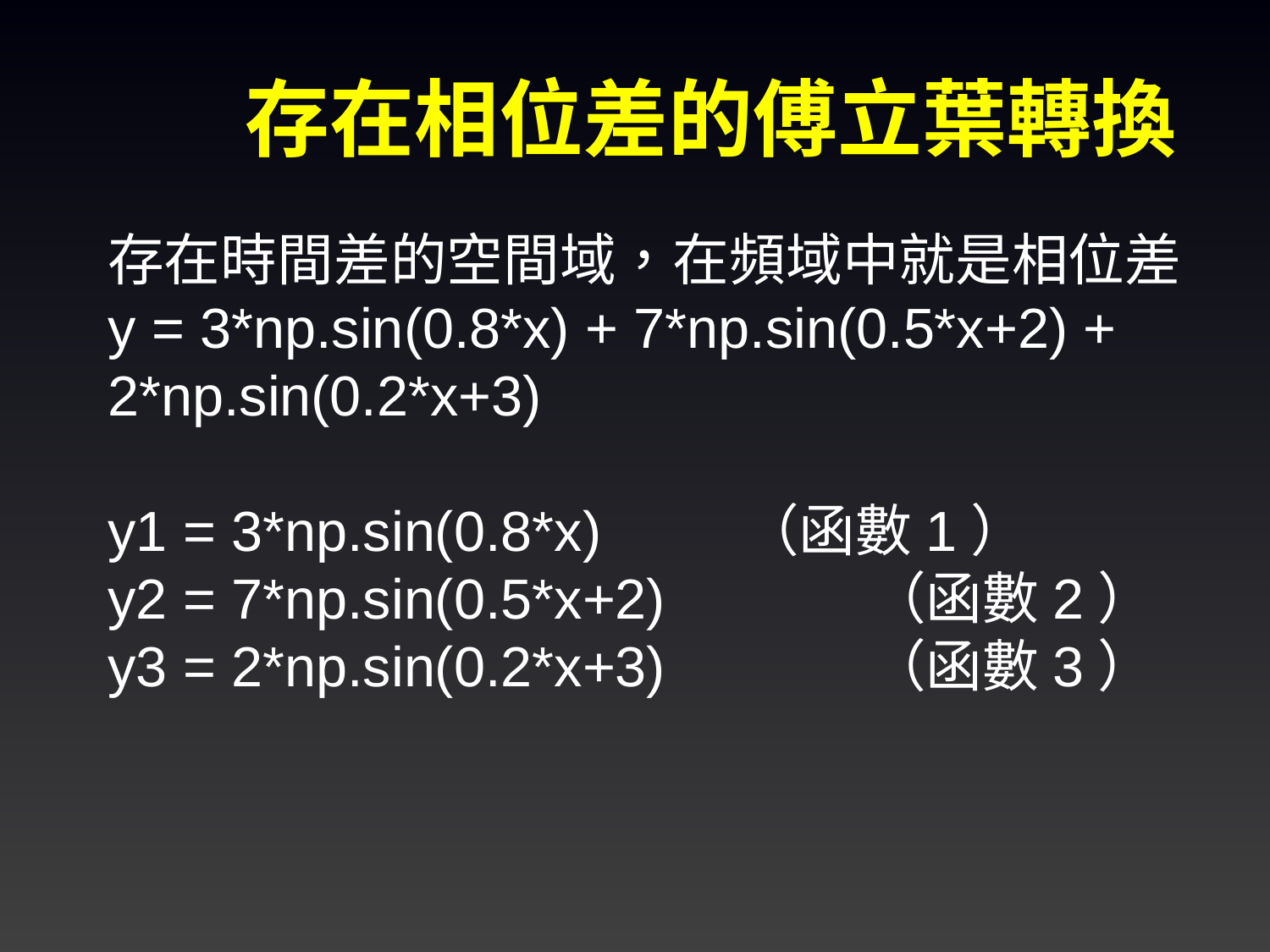

存在相位差的傅立葉轉換
存在時間差的空間域，在頻域中就是相位差
y = 3*np.sin(0.8*x) + 7*np.sin(0.5*x+2) + 2*np.sin(0.2*x+3)

y1 = 3*np.sin(0.8*x)		（函數1）
y2 = 7*np.sin(0.5*x+2)		（函數2）
y3 = 2*np.sin(0.2*x+3)		（函數3）